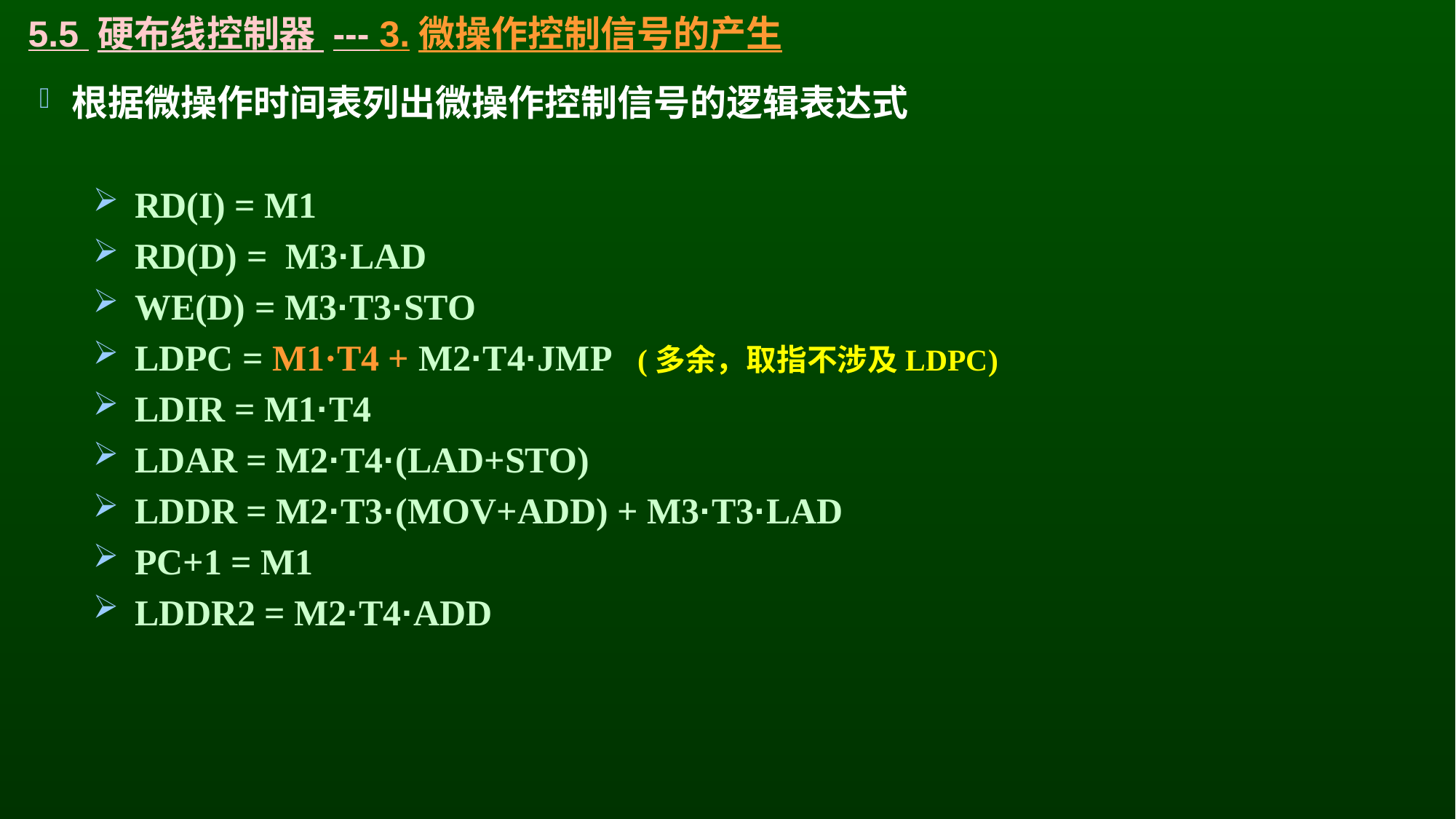

# 5.5 硬布线控制器 --- 3.微操作控制信号的产生
根据微操作时间表列出微操作控制信号的逻辑表达式

 RD(I) = M1
 RD(D) =  M3·LAD
 WE(D) = M3·T3·STO
 LDPC = M1·T4 + M2·T4·JMP   (多余，取指不涉及LDPC)
 LDIR = M1·T4
 LDAR = M2·T4·(LAD+STO)
 LDDR = M2·T3·(MOV+ADD) + M3·T3·LAD
 PC+1 = M1
 LDDR2 = M2·T4·ADD